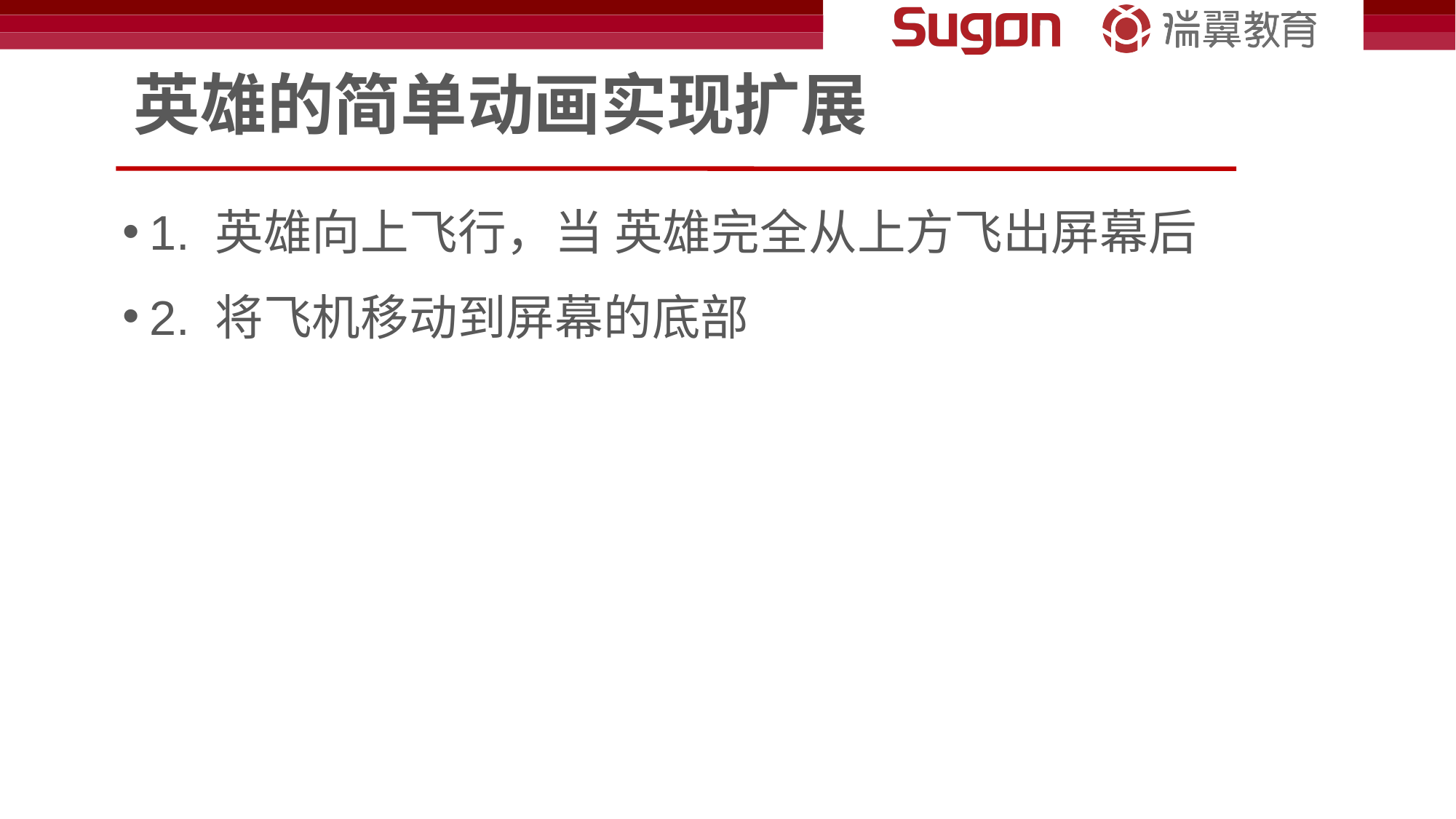

# 英雄的简单动画实现扩展
1. 英雄向上飞行，当 英雄完全从上方飞出屏幕后
2. 将飞机移动到屏幕的底部